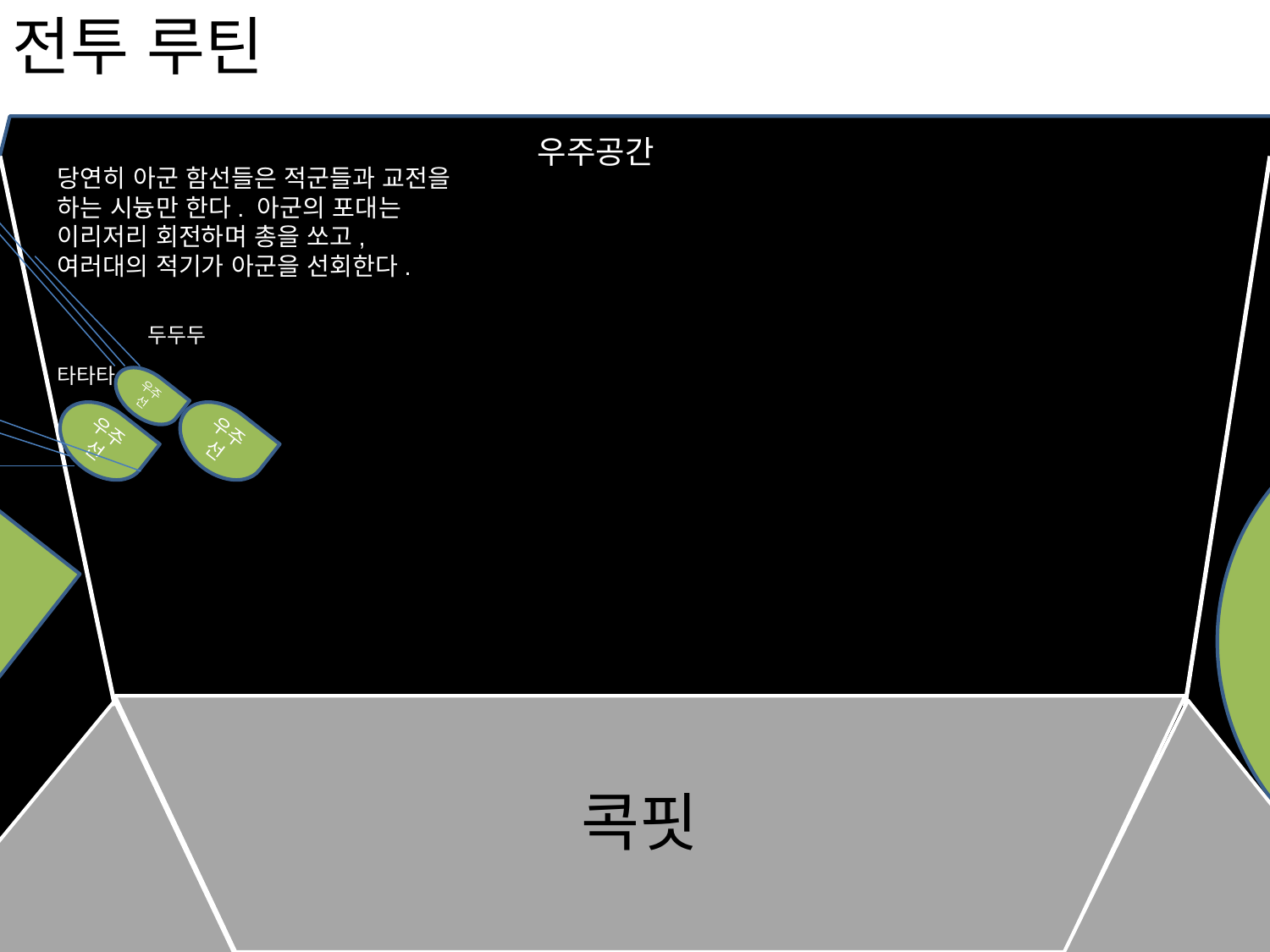

전투 루틴

우주공간
당연히 아군 함선들은 적군들과 교전을 하는 시늉만 한다. 아군의 포대는 이리저리 회전하며 총을 쏘고, 여러대의 적기가 아군을 선회한다.
두두두
우주선
타타타
우주선
우주선
우주선
우주선

콕핏